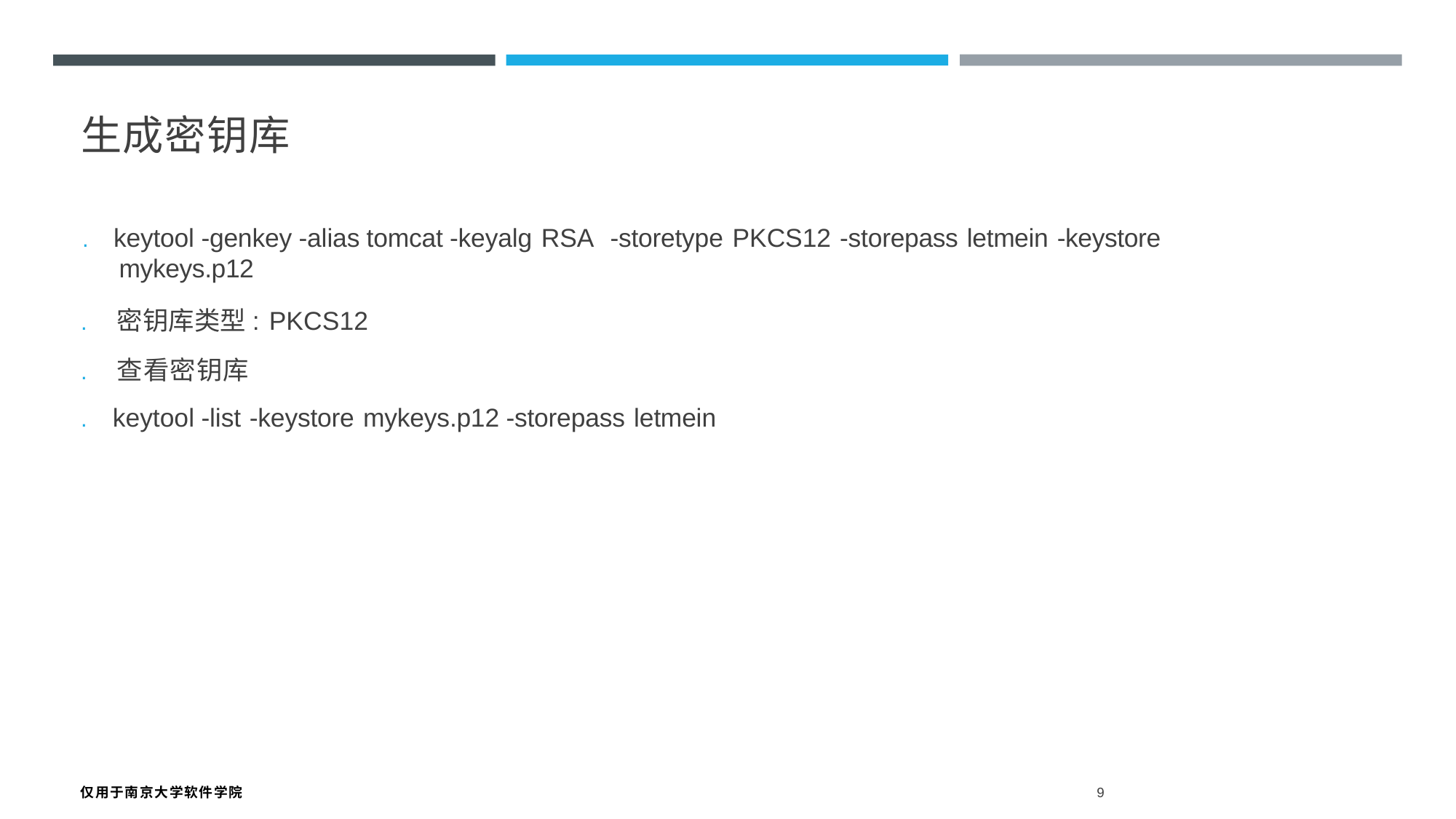

生成密钥库

.    keytool -genkey -alias tomcat -keyalg RSA  -storetype PKCS12 -storepass letmein -keystore mykeys.p12
.   密钥库类型: PKCS12
.   查看密钥库

.    keytool -list -keystore mykeys.p12 -storepass letmein

仅用于南京大学软件学院                                                                                                                                                                                                                                                                                 9